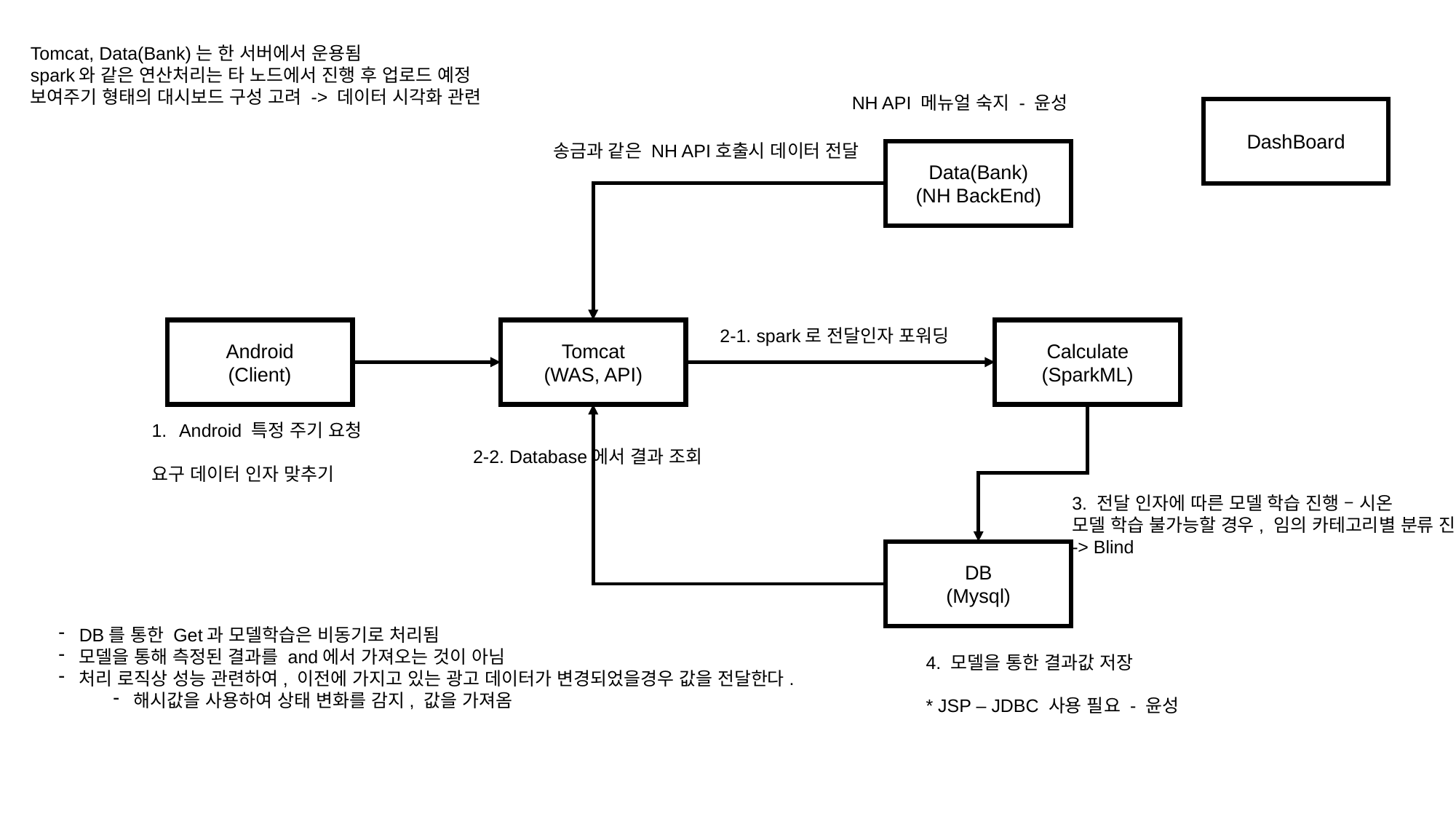

Tomcat, Data(Bank)는 한 서버에서 운용됨
spark와 같은 연산처리는 타 노드에서 진행 후 업로드 예정
보여주기 형태의 대시보드 구성 고려 -> 데이터 시각화 관련
NH API 메뉴얼 숙지 - 윤성
DashBoard
송금과 같은 NH API호출시 데이터 전달
Data(Bank)
(NH BackEnd)
2-1. spark로 전달인자 포워딩
Android
(Client)
Tomcat
(WAS, API)
Calculate
(SparkML)
Android 특정 주기 요청

요구 데이터 인자 맞추기
2-2. Database에서 결과 조회
3. 전달 인자에 따른 모델 학습 진행 – 시온
모델 학습 불가능할 경우, 임의 카테고리별 분류 진행
-> Blind
DB
(Mysql)
DB를 통한 Get과 모델학습은 비동기로 처리됨
모델을 통해 측정된 결과를 and에서 가져오는 것이 아님
처리 로직상 성능 관련하여, 이전에 가지고 있는 광고 데이터가 변경되었을경우 값을 전달한다.
해시값을 사용하여 상태 변화를 감지, 값을 가져옴

4. 모델을 통한 결과값 저장

* JSP – JDBC 사용 필요 - 윤성